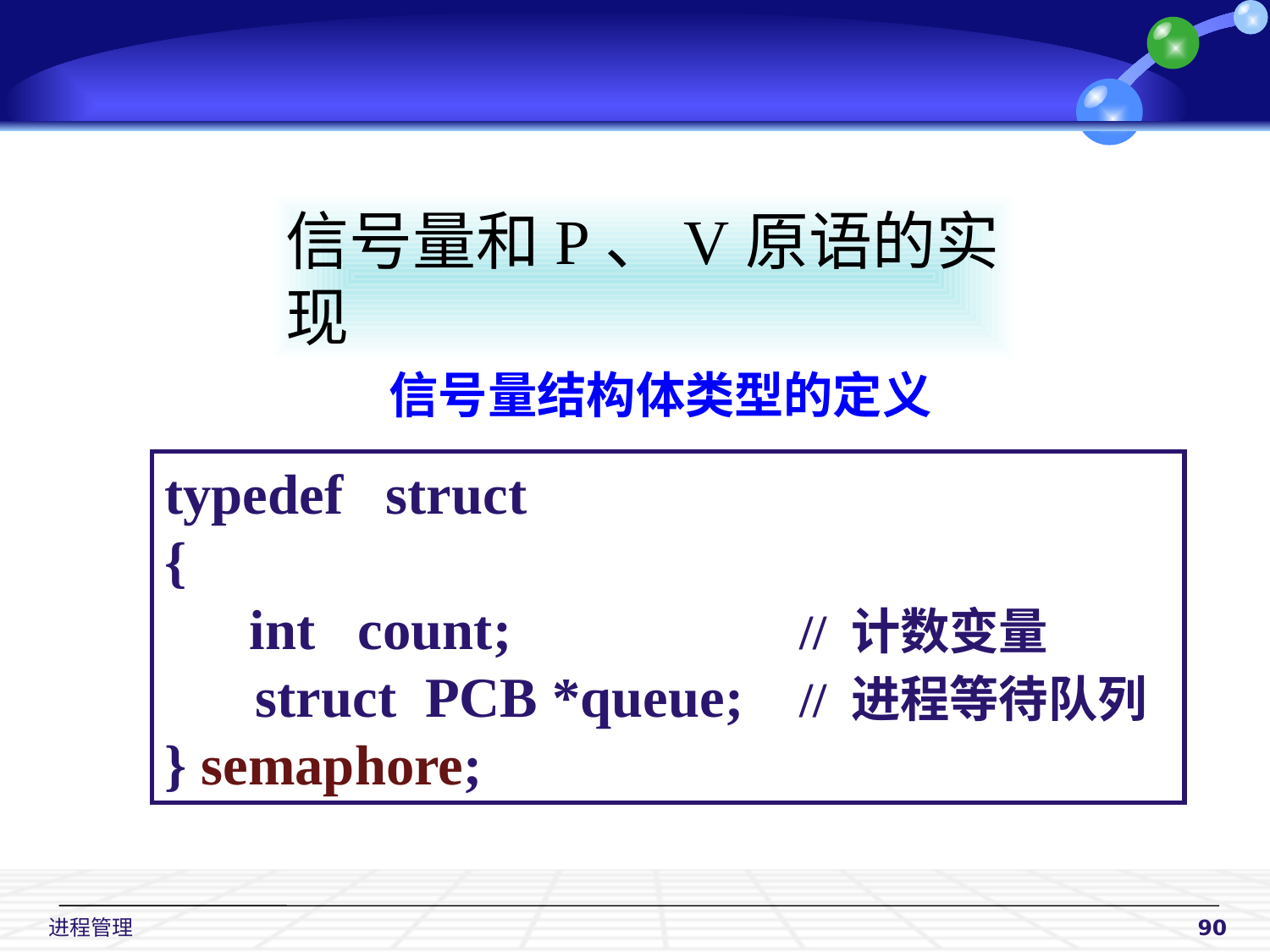

信号量和P、V原语的实现
信号量结构体类型的定义
typedef   struct
{
      int   count;			// 计数变量
      struct  PCB *queue;	// 进程等待队列
} semaphore;
   进程管理
90